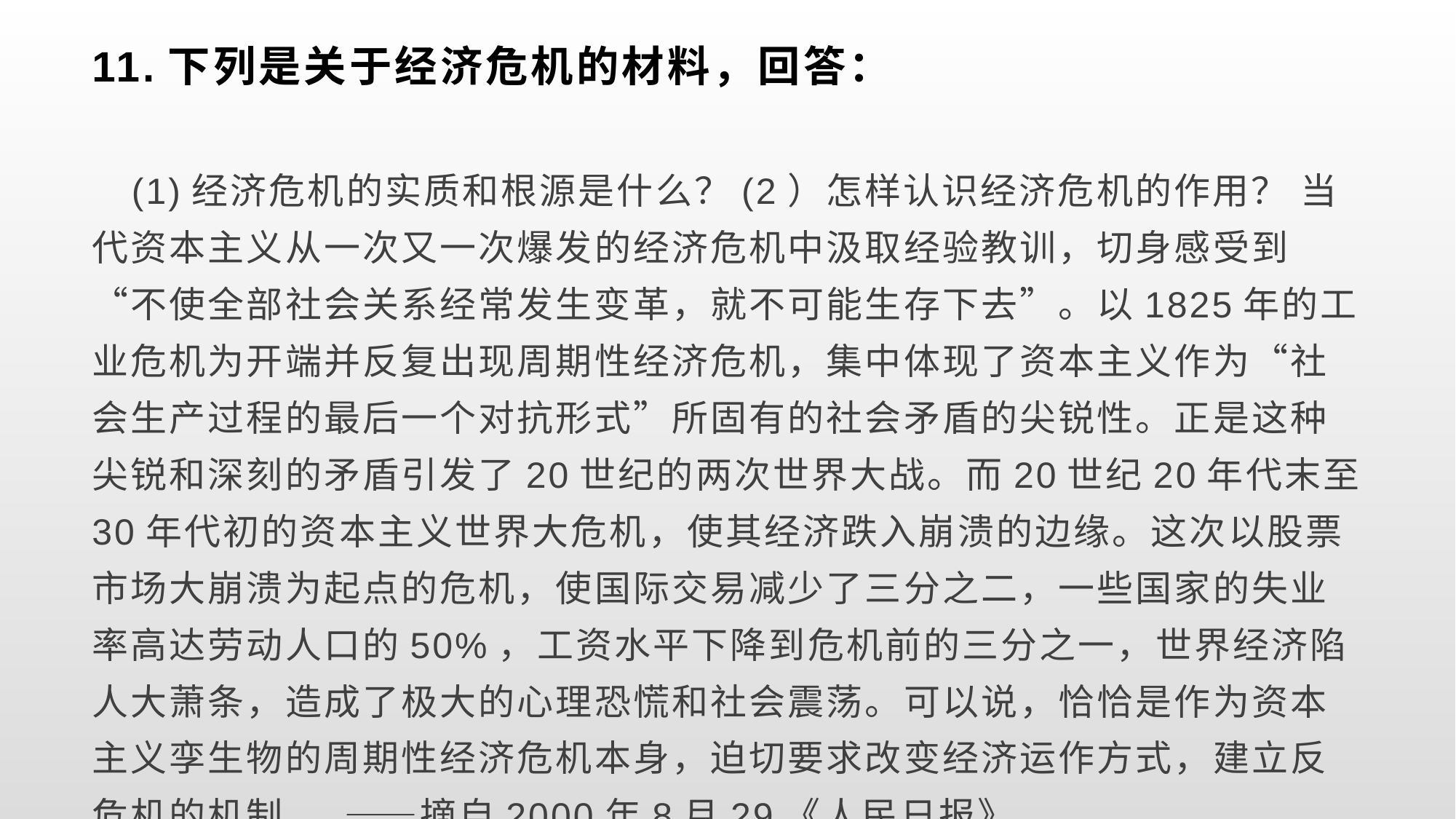

# 11.下列是关于经济危机的材料，回答：
    (1)经济危机的实质和根源是什么？(2）怎样认识经济危机的作用？ 当代资本主义从一次又一次爆发的经济危机中汲取经验教训，切身感受到“不使全部社会关系经常发生变革，就不可能生存下去”。以1825年的工业危机为开端并反复出现周期性经济危机，集中体现了资本主义作为“社会生产过程的最后一个对抗形式”所固有的社会矛盾的尖锐性。正是这种尖锐和深刻的矛盾引发了20世纪的两次世界大战。而20世纪20年代末至30年代初的资本主义世界大危机，使其经济跌入崩溃的边缘。这次以股票市场大崩溃为起点的危机，使国际交易减少了三分之二，一些国家的失业率高达劳动人口的50%，工资水平下降到危机前的三分之一，世界经济陷人大萧条，造成了极大的心理恐慌和社会震荡。可以说，恰恰是作为资本主义孪生物的周期性经济危机本身，迫切要求改变经济运作方式，建立反危机的机制。  ——摘自2000年8月29《人民日报》